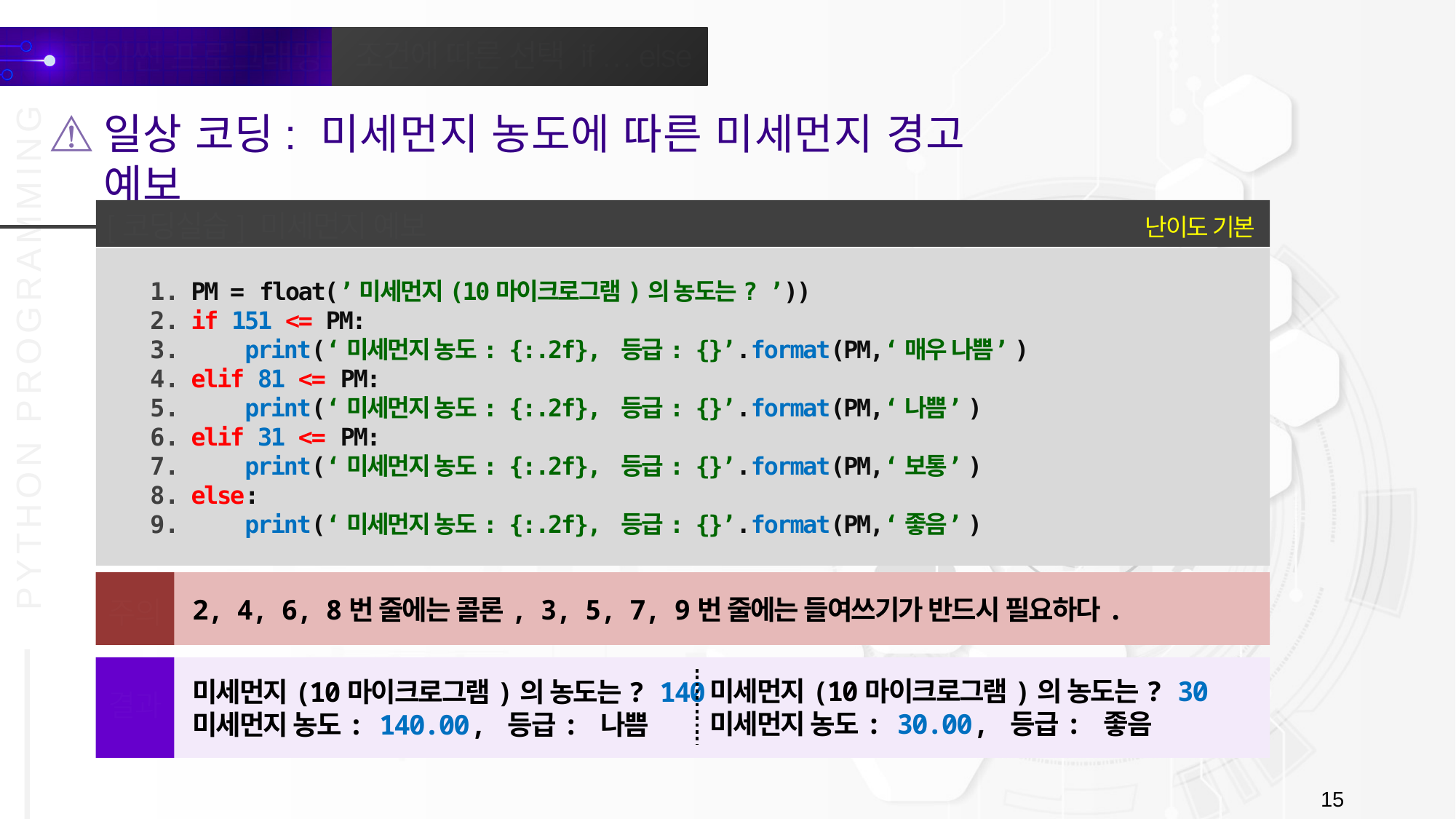

일상 코딩: 미세먼지 농도에 따른 미세먼지 경고 예보

난이도 기본
[코딩실습] 미세먼지 예보
PM = float(’미세먼지(10마이크로그램)의 농도는? ’))
if 151 <= PM:
    print(‘미세먼지 농도: {:.2f}, 등급: {}’.format(PM,‘매우 나쁨’)
elif 81 <= PM:
    print(‘미세먼지 농도: {:.2f}, 등급: {}’.format(PM,‘나쁨’)
elif 31 <= PM:
    print(‘미세먼지 농도: {:.2f}, 등급: {}’.format(PM,‘보통’)
else:
    print(‘미세먼지 농도: {:.2f}, 등급: {}’.format(PM,‘좋음’)
2, 4, 6, 8번 줄에는 콜론, 3, 5, 7, 9번 줄에는 들여쓰기가 반드시 필요하다.

주의
미세먼지(10마이크로그램)의 농도는? 140
미세먼지 농도: 140.00, 등급: 나쁨

미세먼지(10마이크로그램)의 농도는? 30
미세먼지 농도: 30.00, 등급: 좋음
결과
15